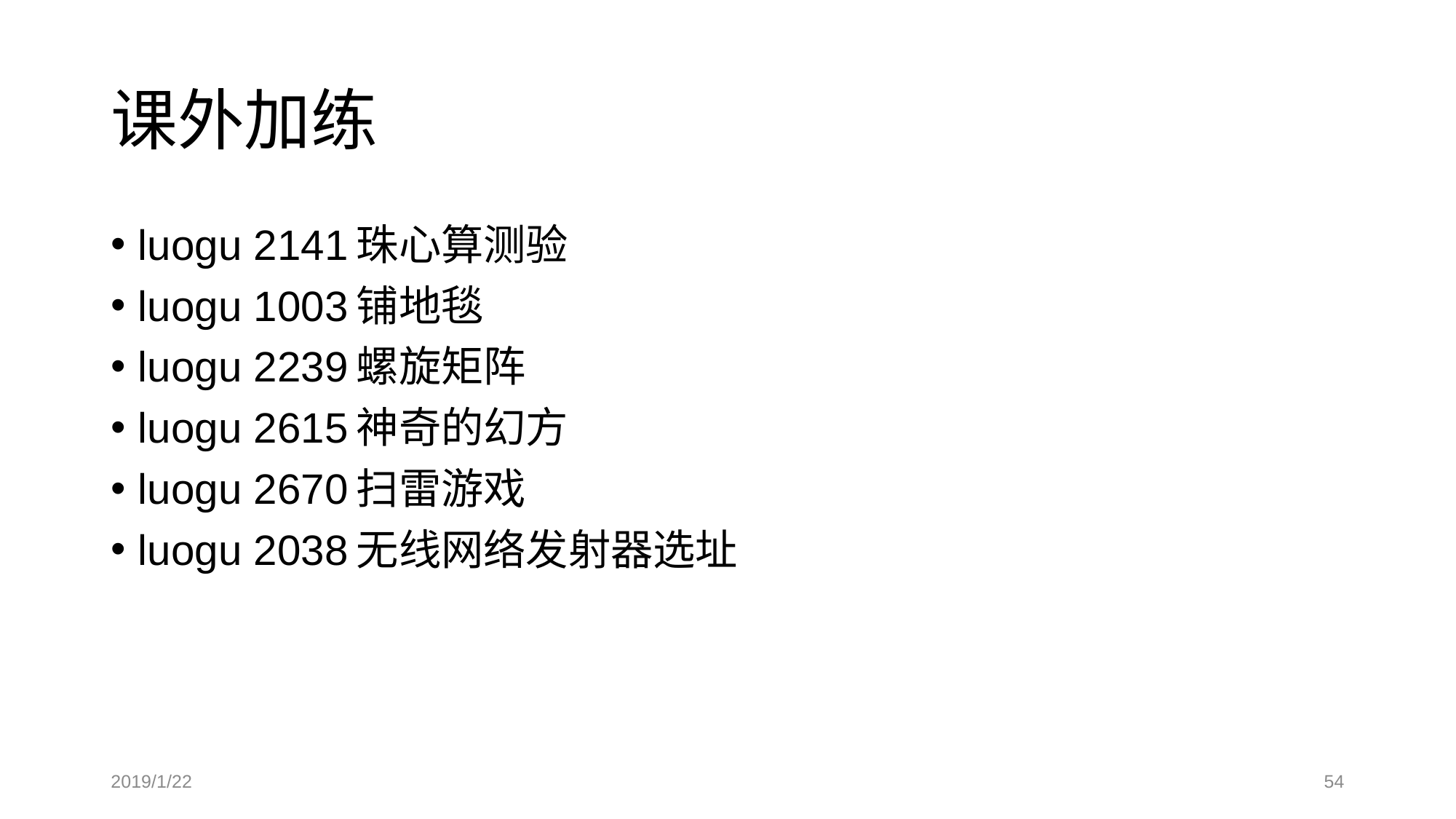

# 课外加练
luogu 2141	珠心算测验
luogu 1003	铺地毯
luogu 2239	螺旋矩阵
luogu 2615	神奇的幻方
luogu 2670	扫雷游戏
luogu 2038	无线网络发射器选址
2019/1/22
54